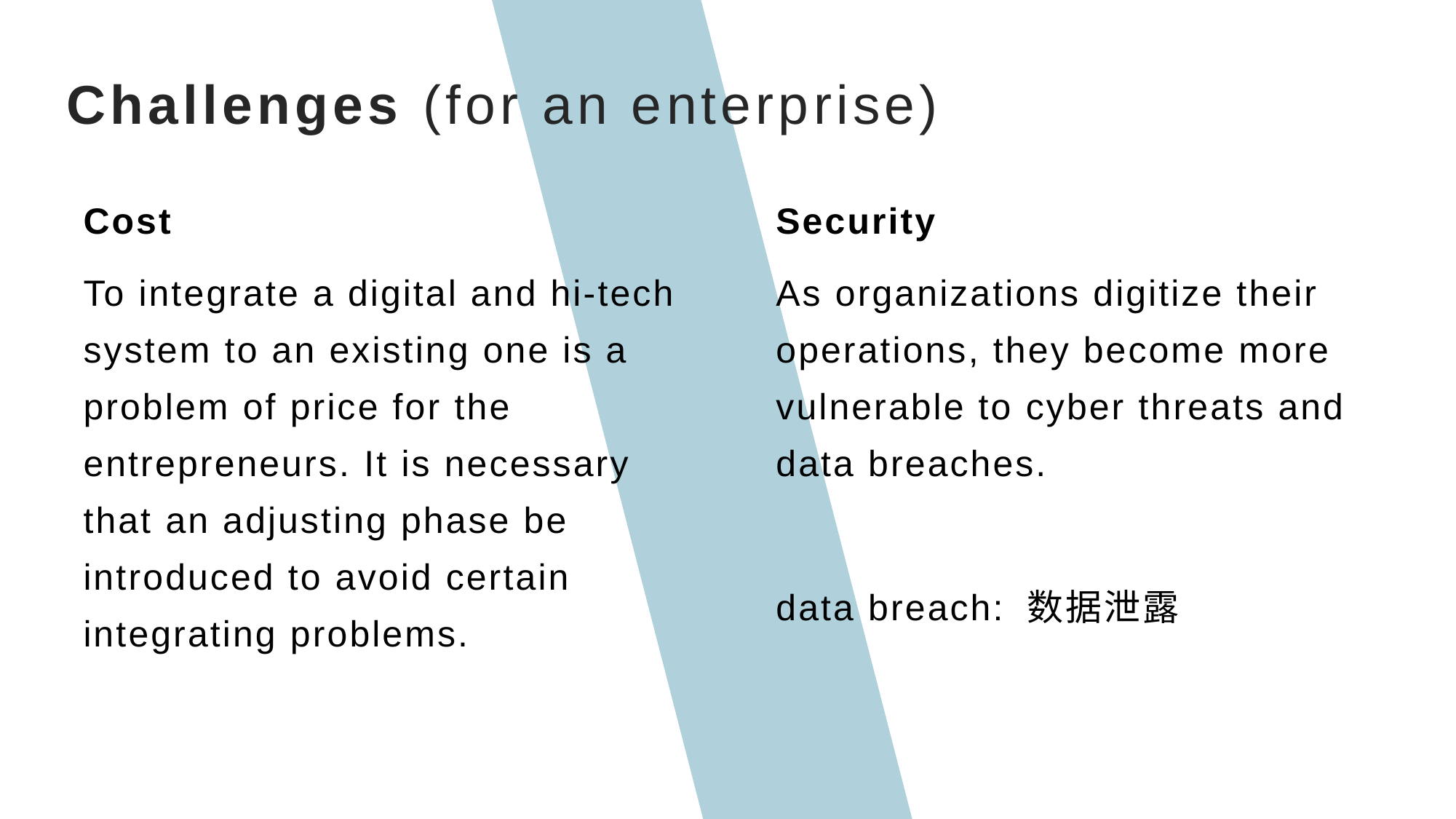

# Challenges (for an enterprise)
Security
As organizations digitize their operations, they become more vulnerable to cyber threats and data breaches.

data breach: 数据泄露
Cost
To integrate a digital and hi-tech system to an existing one is a problem of price for the entrepreneurs. It is necessary that an adjusting phase be introduced to avoid certain integrating problems.